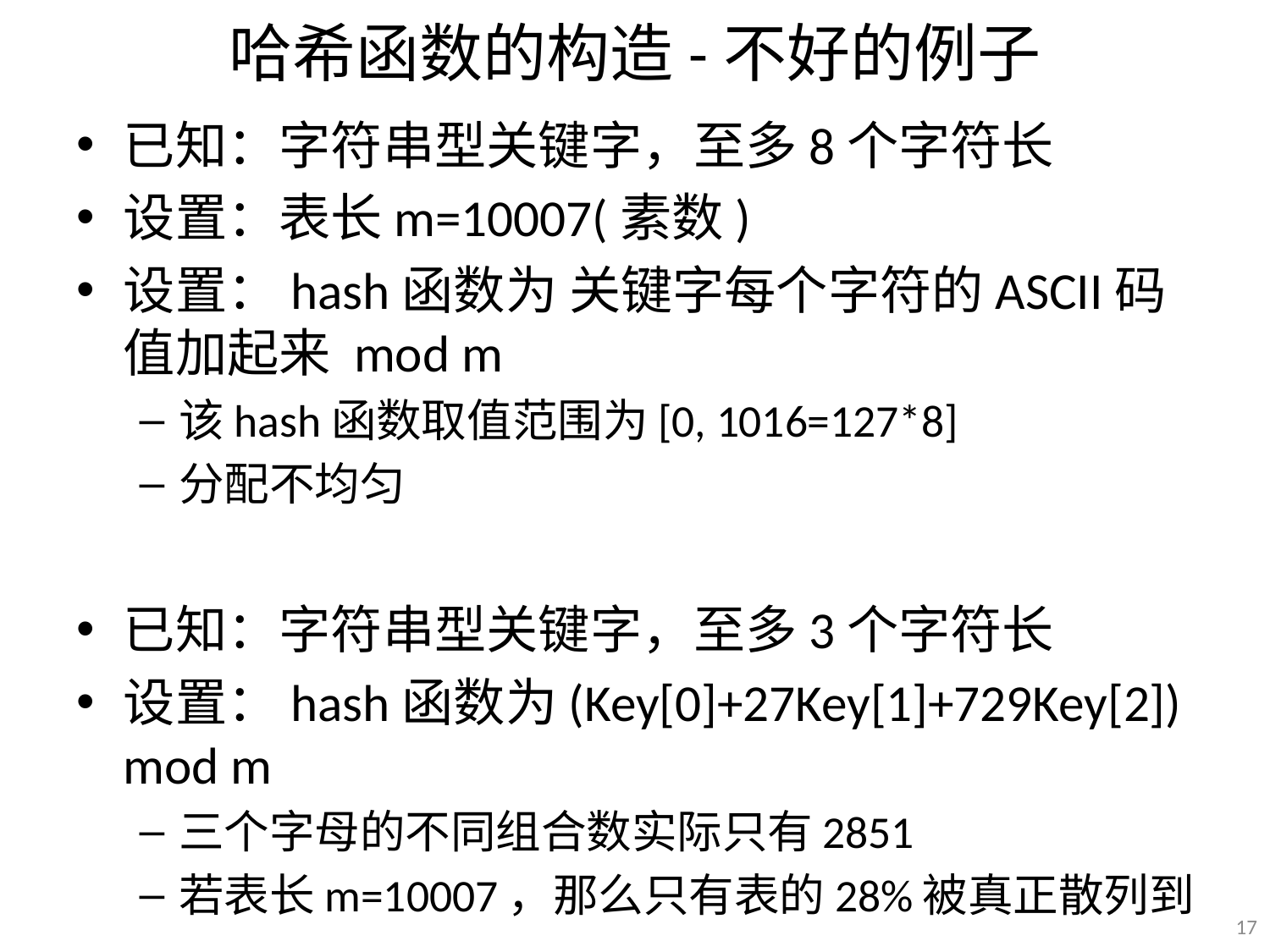

# 哈希函数的构造-不好的例子
已知：字符串型关键字，至多8个字符长
设置：表长m=10007(素数)
设置：hash函数为 关键字每个字符的ASCII码值加起来 mod m
该hash函数取值范围为[0, 1016=127*8]
分配不均匀

已知：字符串型关键字，至多3个字符长
设置：hash函数为(Key[0]+27Key[1]+729Key[2]) mod m
三个字母的不同组合数实际只有2851
若表长m=10007，那么只有表的28%被真正散列到

17